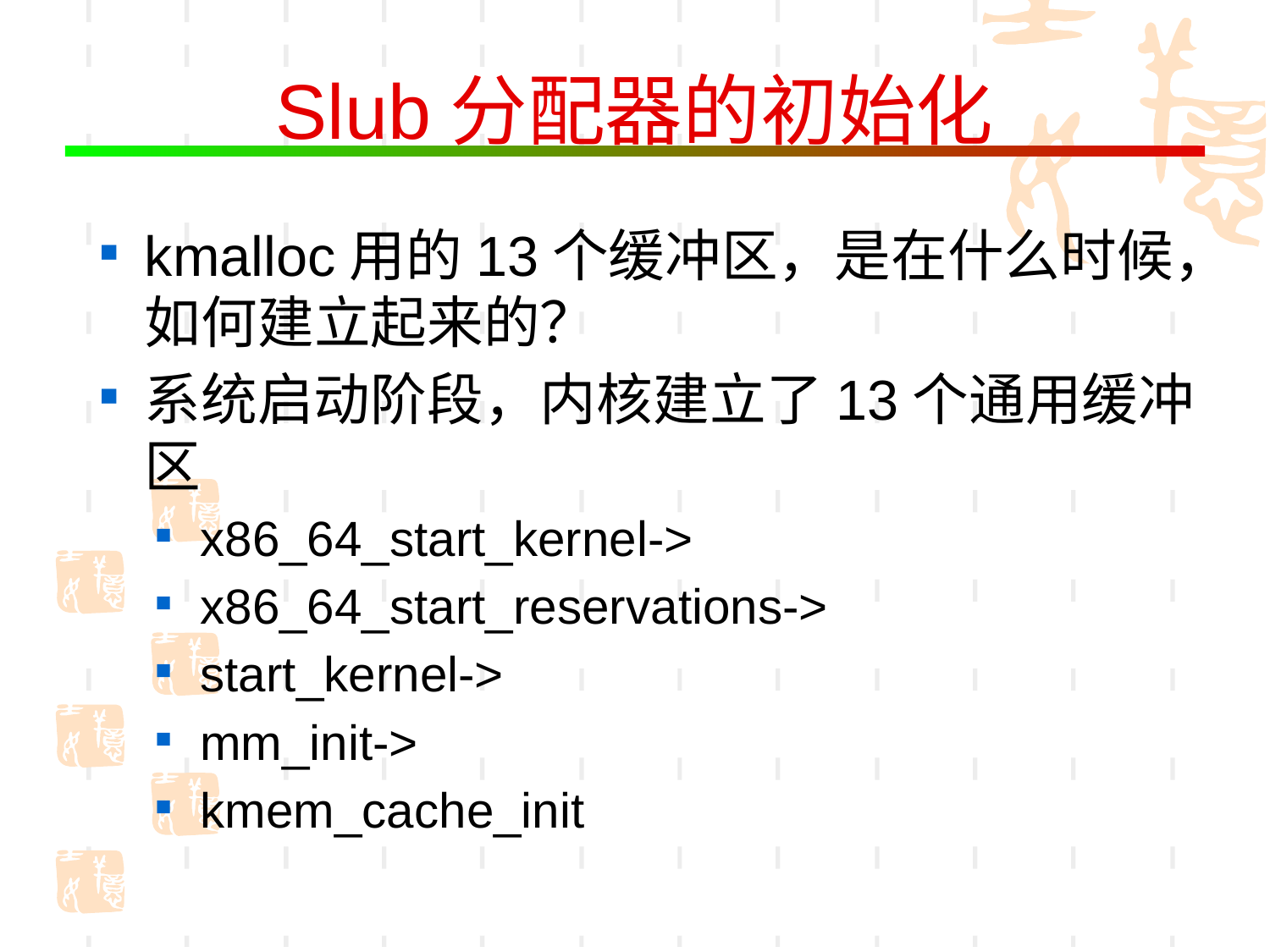

# Slub分配器的初始化
kmalloc用的13个缓冲区，是在什么时候，如何建立起来的？
系统启动阶段，内核建立了13个通用缓冲区
x86_64_start_kernel->
x86_64_start_reservations->
start_kernel->
mm_init->
kmem_cache_init